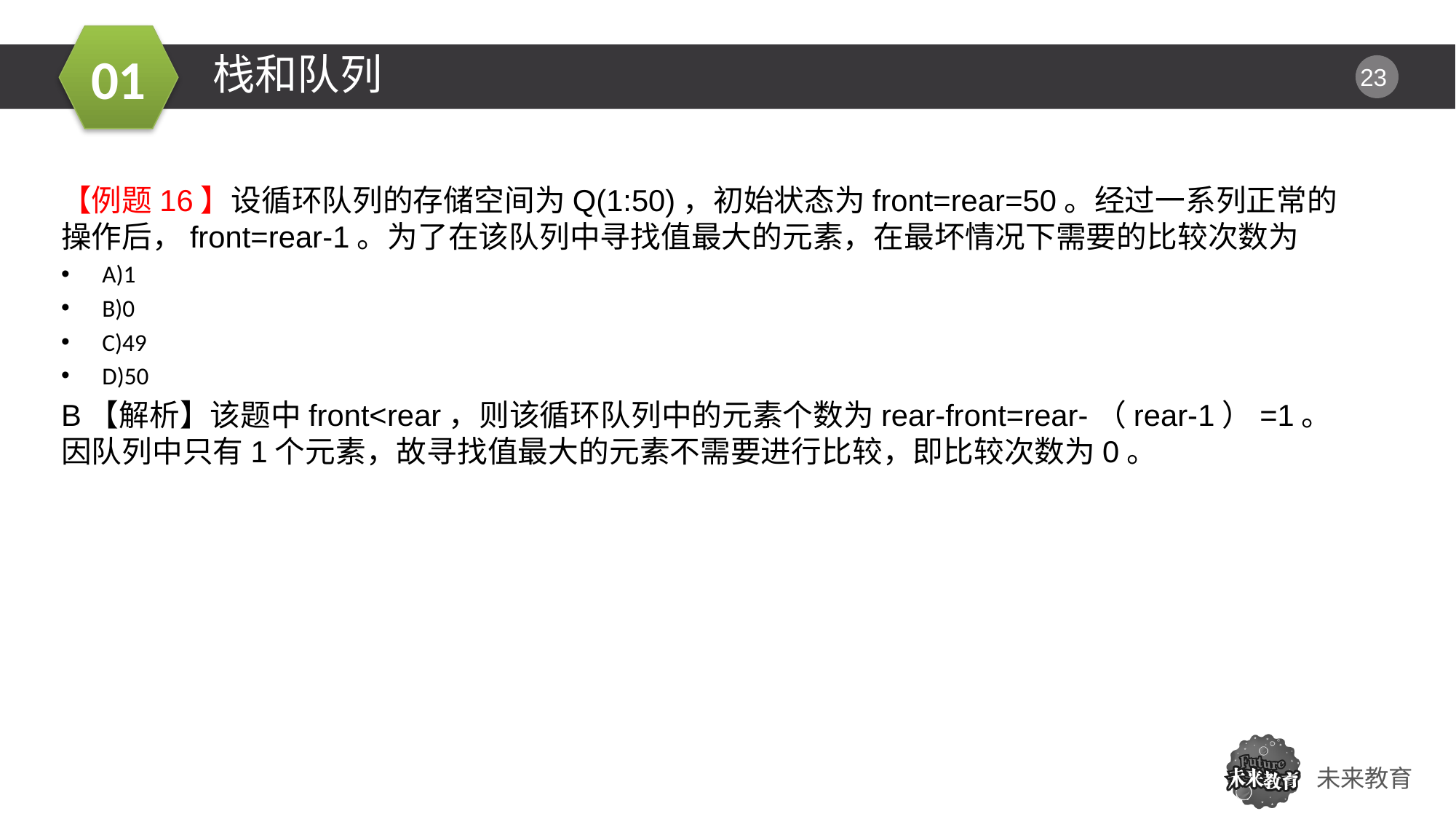

栈和队列
【例题16】设循环队列的存储空间为Q(1:50)，初始状态为front=rear=50。经过一系列正常的操作后，front=rear-1。为了在该队列中寻找值最大的元素，在最坏情况下需要的比较次数为
A)1
B)0
C)49
D)50
B【解析】该题中front<rear，则该循环队列中的元素个数为rear-front=rear-（rear-1）=1。因队列中只有1个元素，故寻找值最大的元素不需要进行比较，即比较次数为0。
01